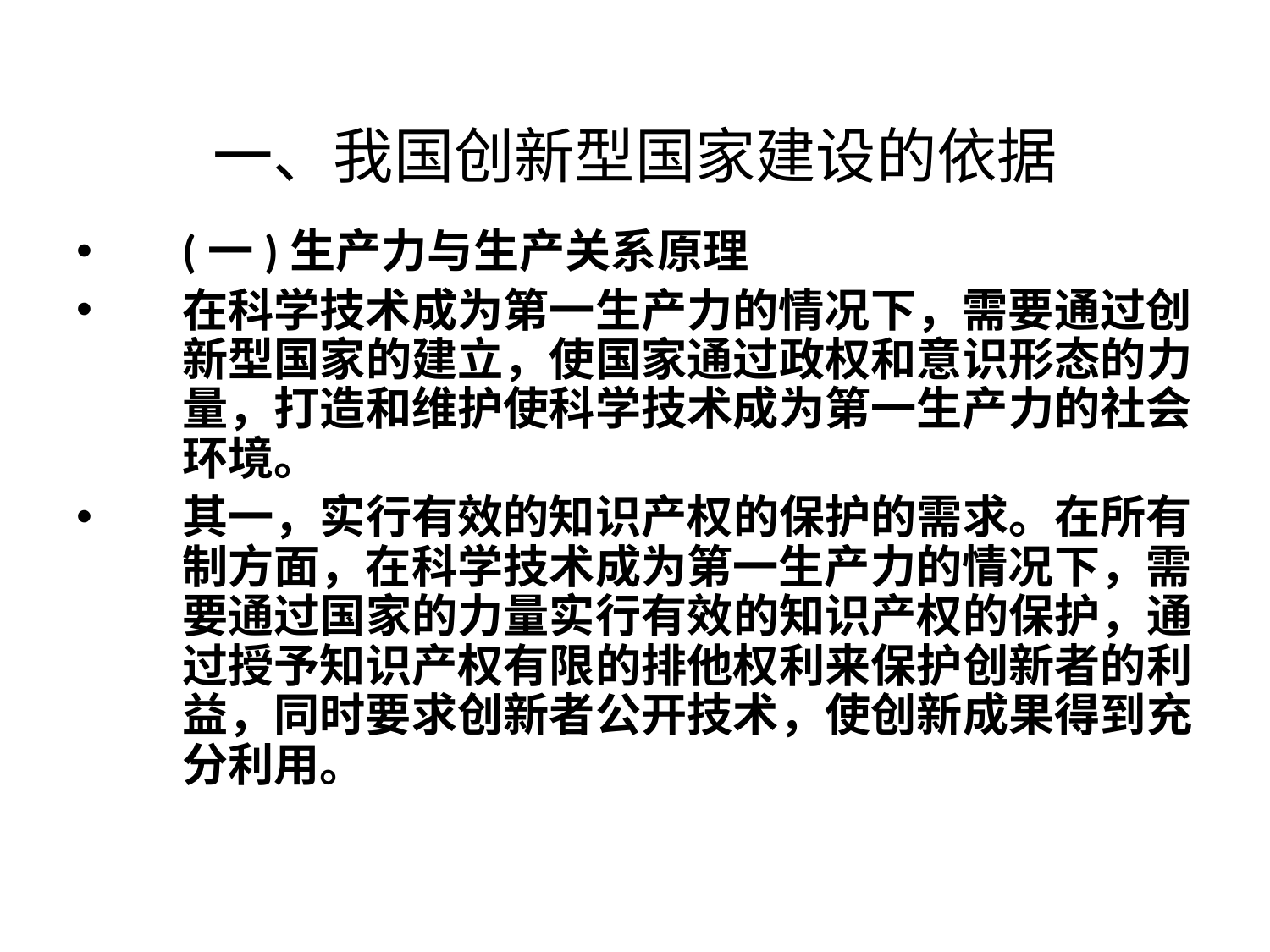

# 一、我国创新型国家建设的依据
(一)生产力与生产关系原理
在科学技术成为第一生产力的情况下，需要通过创新型国家的建立，使国家通过政权和意识形态的力量，打造和维护使科学技术成为第一生产力的社会环境。
其一，实行有效的知识产权的保护的需求。在所有制方面，在科学技术成为第一生产力的情况下，需要通过国家的力量实行有效的知识产权的保护，通过授予知识产权有限的排他权利来保护创新者的利益，同时要求创新者公开技术，使创新成果得到充分利用。